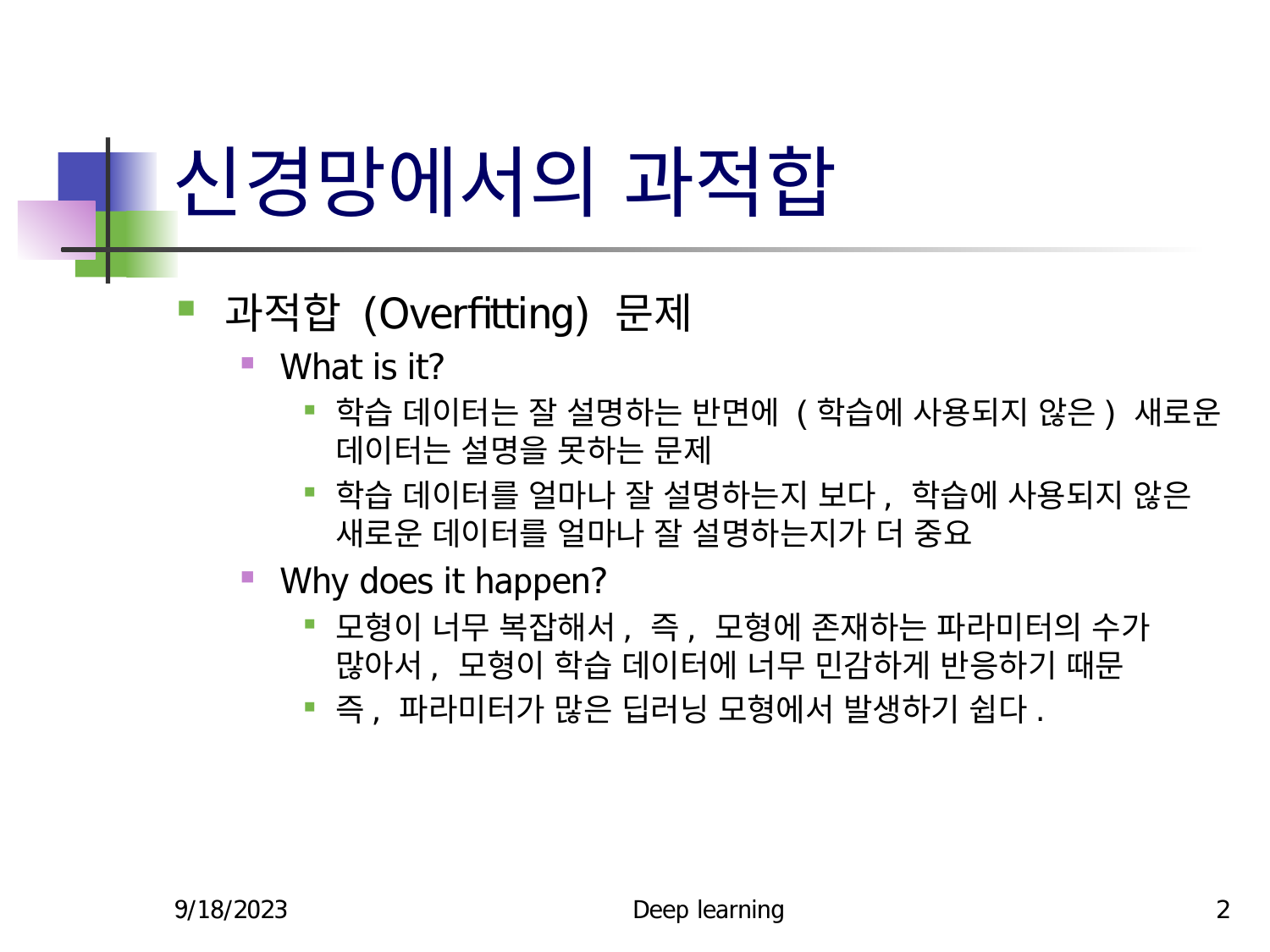

# 신경망에서의 과적합
과적합 (Overfitting) 문제
What is it?
학습 데이터는 잘 설명하는 반면에 (학습에 사용되지 않은) 새로운 데이터는 설명을 못하는 문제
학습 데이터를 얼마나 잘 설명하는지 보다, 학습에 사용되지 않은 새로운 데이터를 얼마나 잘 설명하는지가 더 중요
Why does it happen?
모형이 너무 복잡해서, 즉, 모형에 존재하는 파라미터의 수가 많아서, 모형이 학습 데이터에 너무 민감하게 반응하기 때문
즉, 파라미터가 많은 딥러닝 모형에서 발생하기 쉽다.
9/18/2023
Deep learning
2